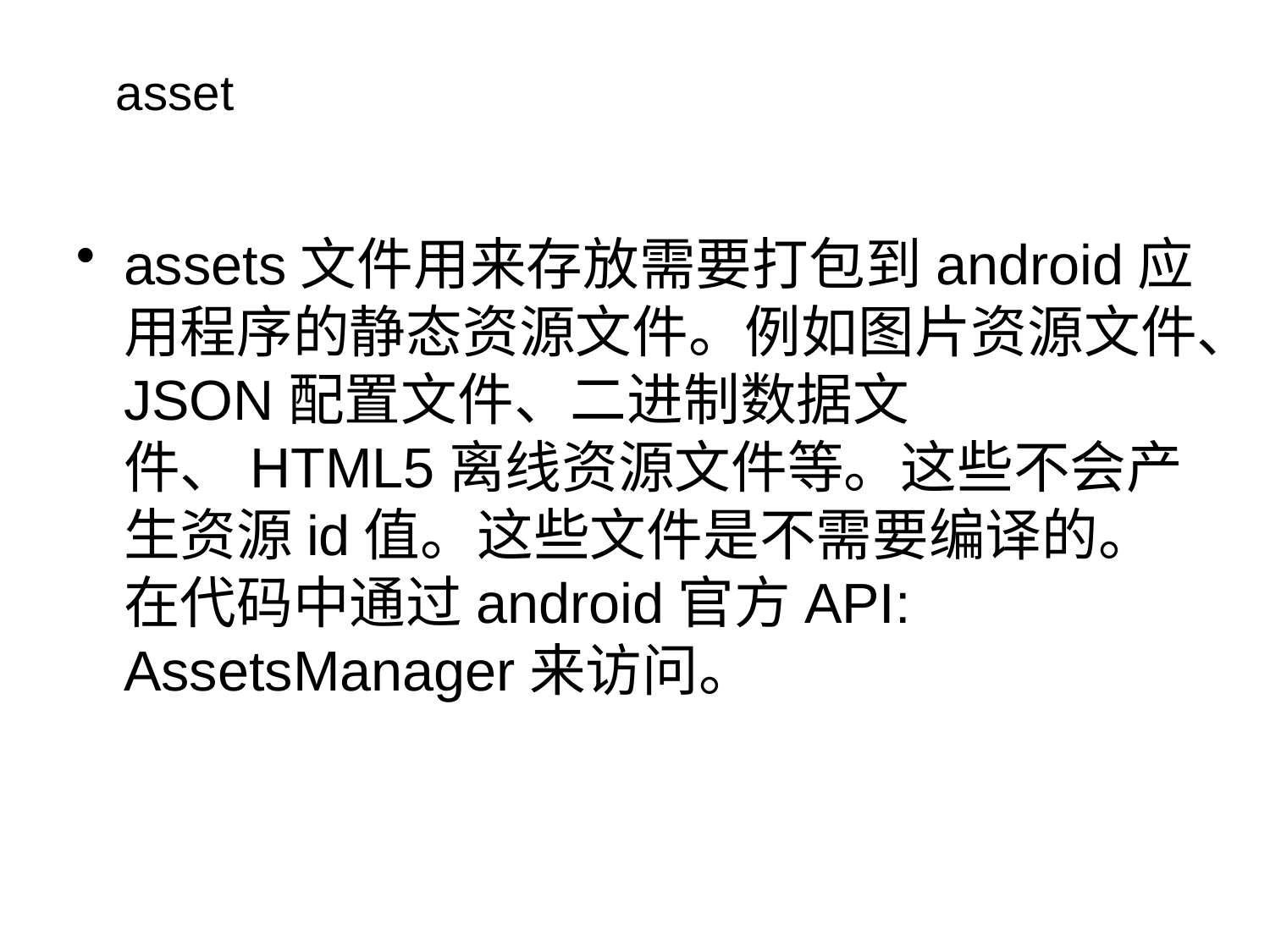

# asset
assets文件用来存放需要打包到android应用程序的静态资源文件。例如图片资源文件、JSON配置文件、二进制数据文件、HTML5离线资源文件等。这些不会产生资源id值。这些文件是不需要编译的。在代码中通过android官方API: AssetsManager来访问。